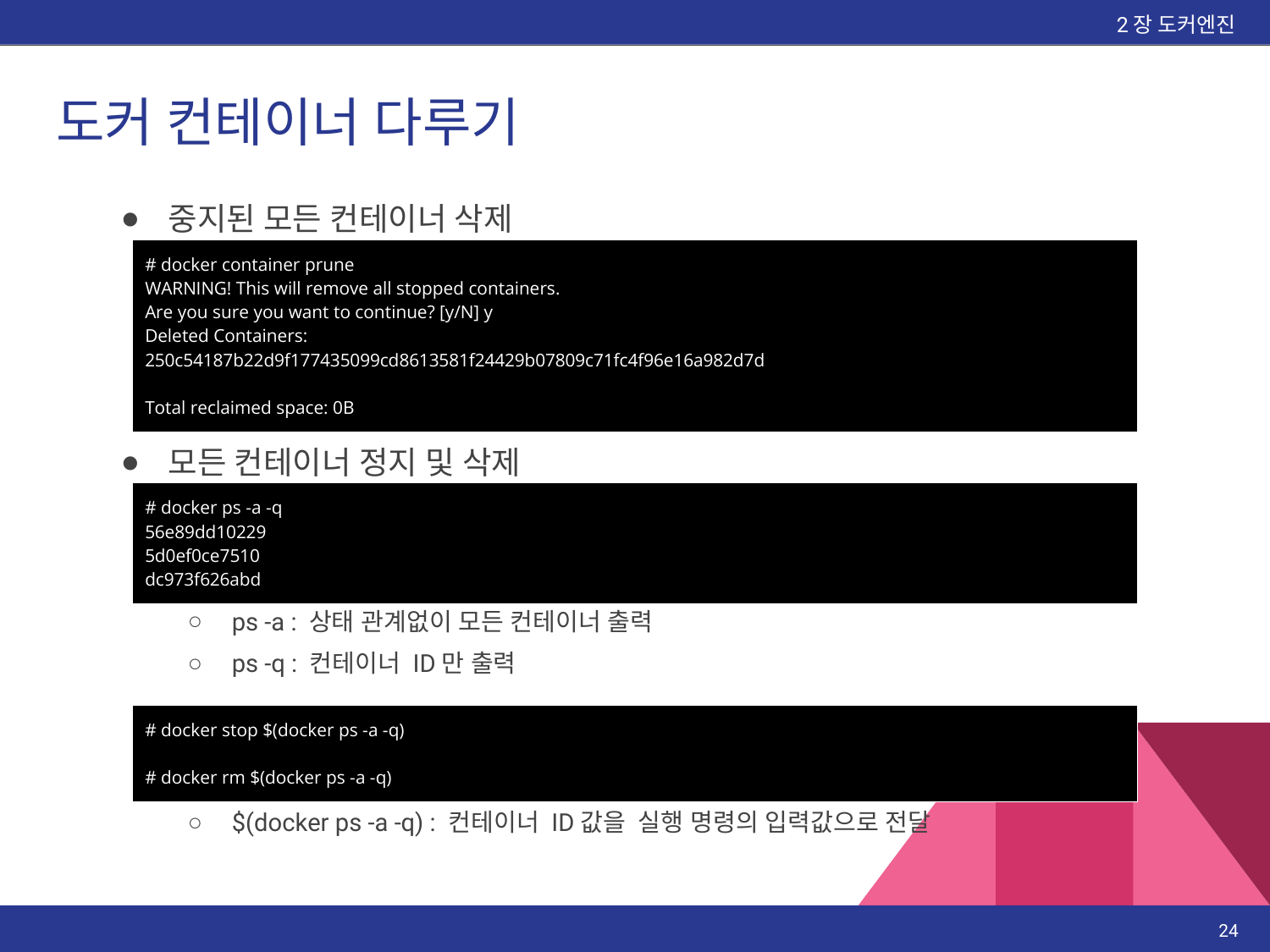

2장 도커엔진
# 도커 컨테이너 다루기
중지된 모든 컨테이너 삭제

| # docker container prune WARNING! This will remove all stopped containers. Are you sure you want to continue? [y/N] y Deleted Containers: 250c54187b22d9f177435099cd8613581f24429b07809c71fc4f96e16a982d7d Total reclaimed space: 0B |
| --- |
모든 컨테이너 정지 및 삭제

| # docker ps -a -q 56e89dd10229 5d0ef0ce7510 dc973f626abd |
| --- |
ps -a : 상태 관계없이 모든 컨테이너 출력
ps -q : 컨테이너 ID만 출력

| # docker stop $(docker ps -a -q) # docker rm $(docker ps -a -q) |
| --- |
$(docker ps -a -q) : 컨테이너 ID값을  실행 명령의 입력값으로 전달
24